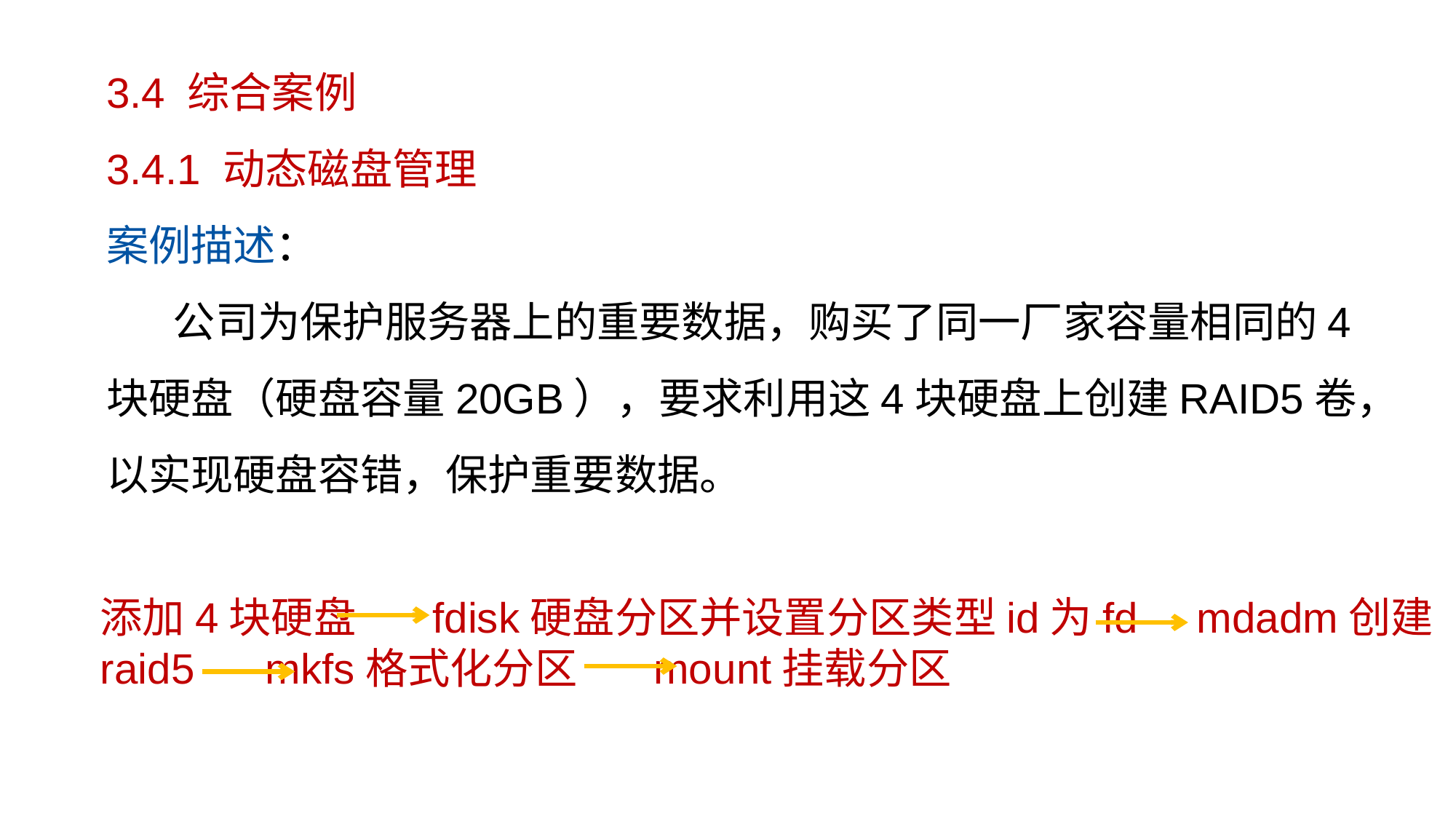

3.4 综合案例
3.4.1 动态磁盘管理
案例描述：
      公司为保护服务器上的重要数据，购买了同一厂家容量相同的4块硬盘（硬盘容量20GB），要求利用这4块硬盘上创建RAID5卷，以实现硬盘容错，保护重要数据。
添加4块硬盘       fdisk硬盘分区并设置分区类型id为fd     mdadm创建raid5      mkfs格式化分区       mount挂载分区
9